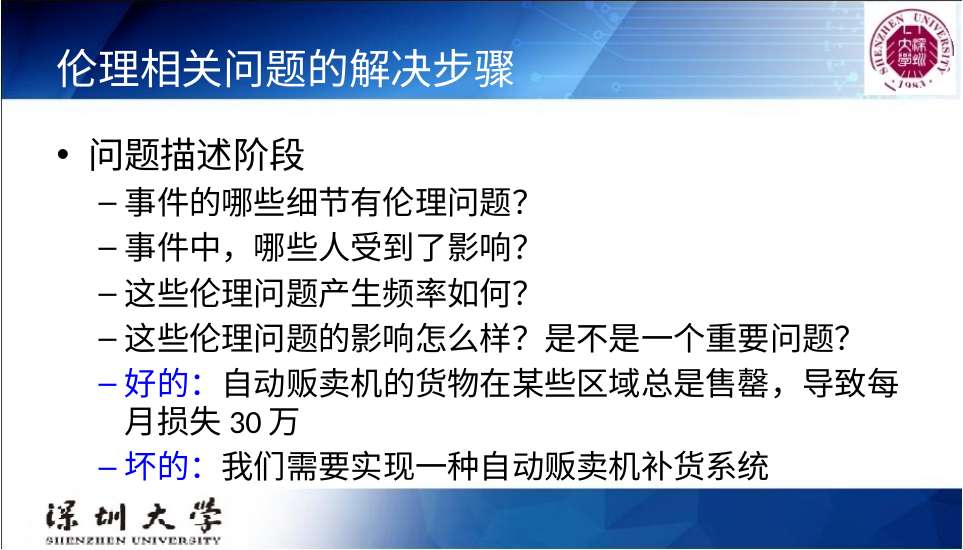

# 伦理相关问题的解决步骤
问题描述阶段
事件的哪些细节有伦理问题？
事件中，哪些人受到了影响？
这些伦理问题产生频率如何？
这些伦理问题的影响怎么样？是不是一个重要问题？
好的：自动贩卖机的货物在某些区域总是售罄，导致每月损失30万
坏的：我们需要实现一种自动贩卖机补货系统

2